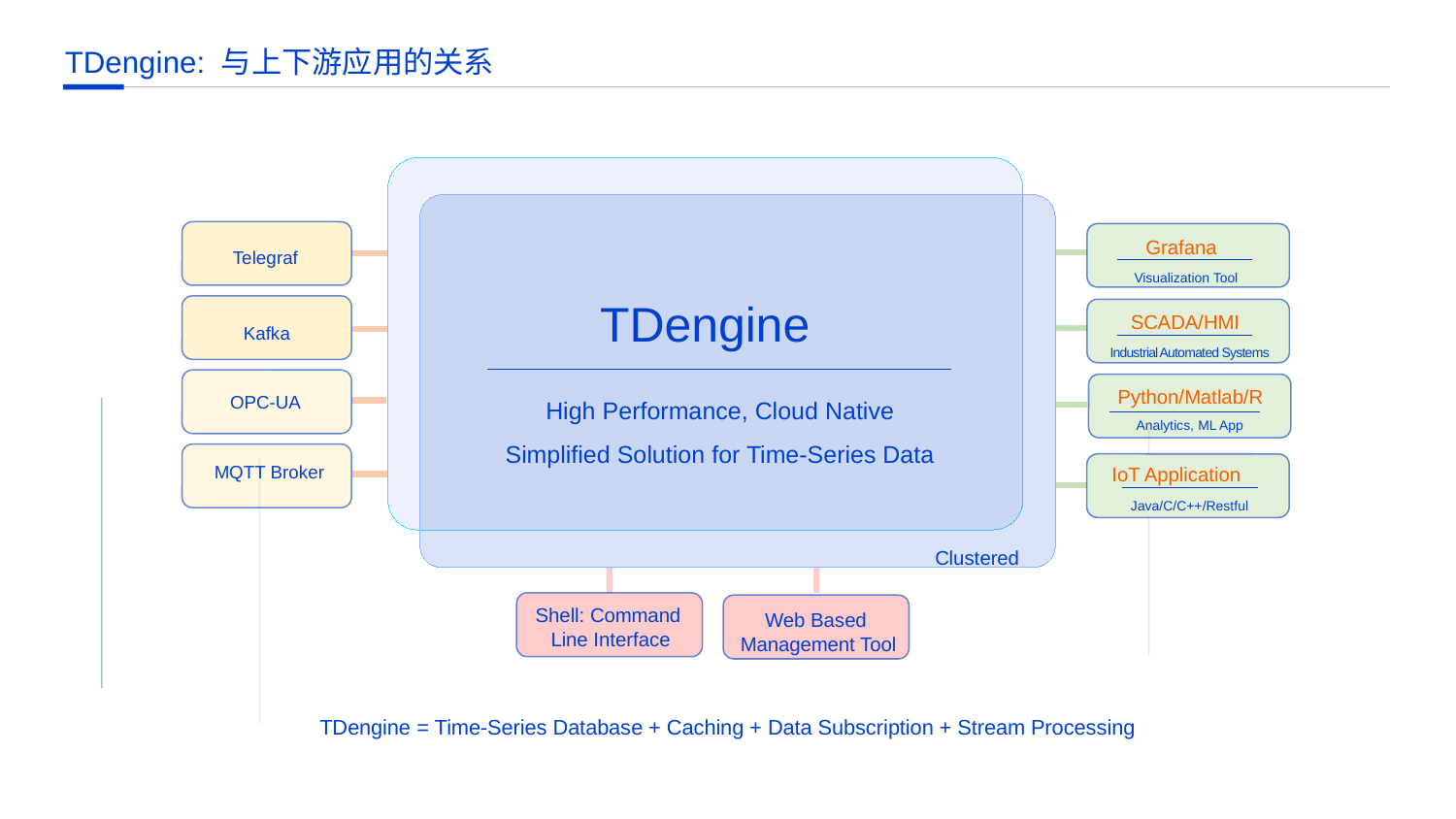

TDengine: 与上下游应用的关系

Grafana

Telegraf

Visualization Tool
TDengine

SCADA/HMI

Kafka

Industrial Automated Systems

Python/Matlab/R

High Performance, Cloud Native
Simplified Solution for Time-Series Data
OPC-UA

Analytics, ML App

IoT Application

MQTT Broker

Java/C/C++/Restful

Clustered

Shell: Command
Line Interface

Web Based
Management Tool
TDengine = Time-Series Database + Caching + Data Subscription + Stream Processing